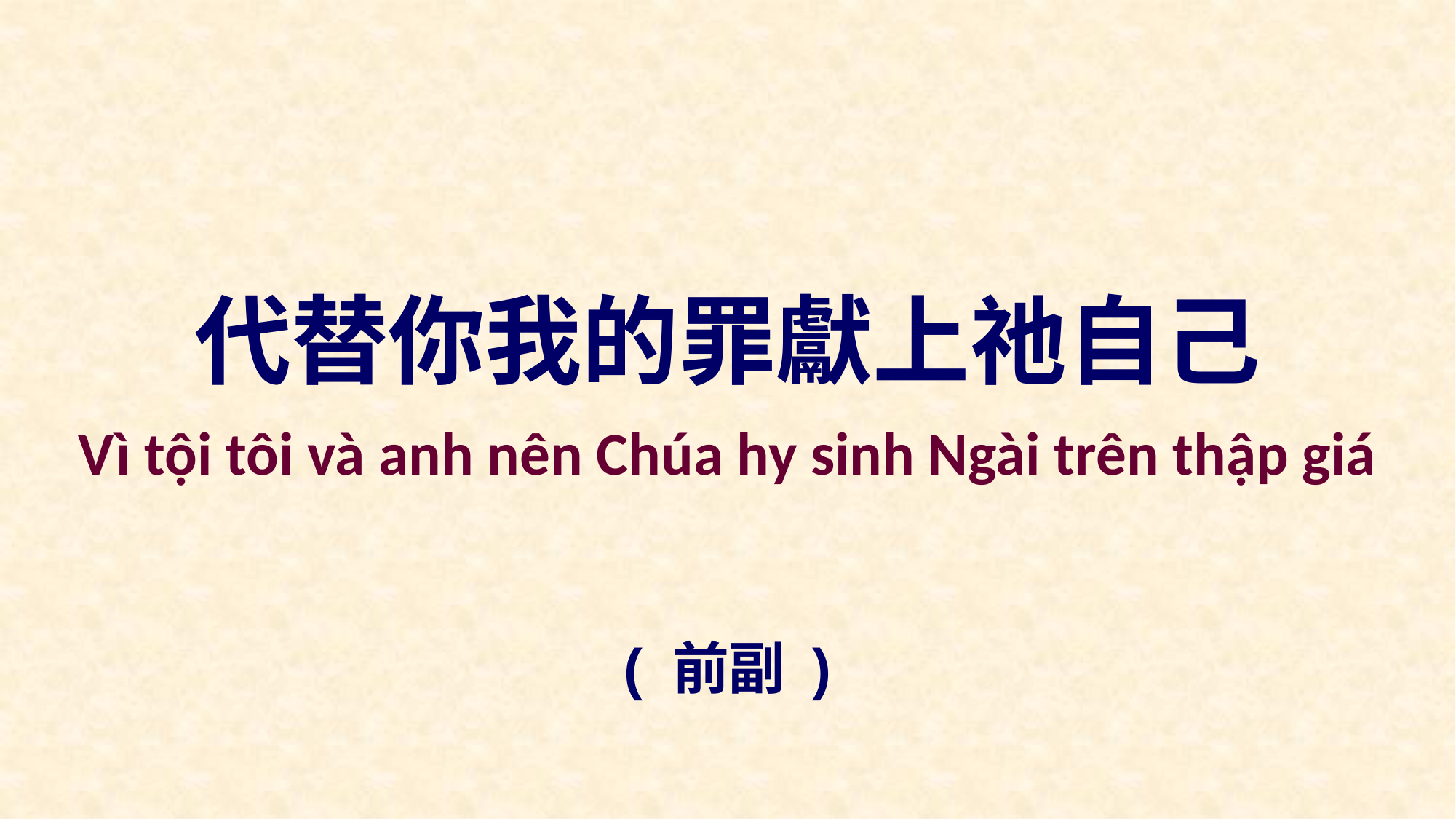

代替你我的罪獻上祂自己
Vì tội tôi và anh nên Chúa hy sinh Ngài trên thập giá
( 前副 )